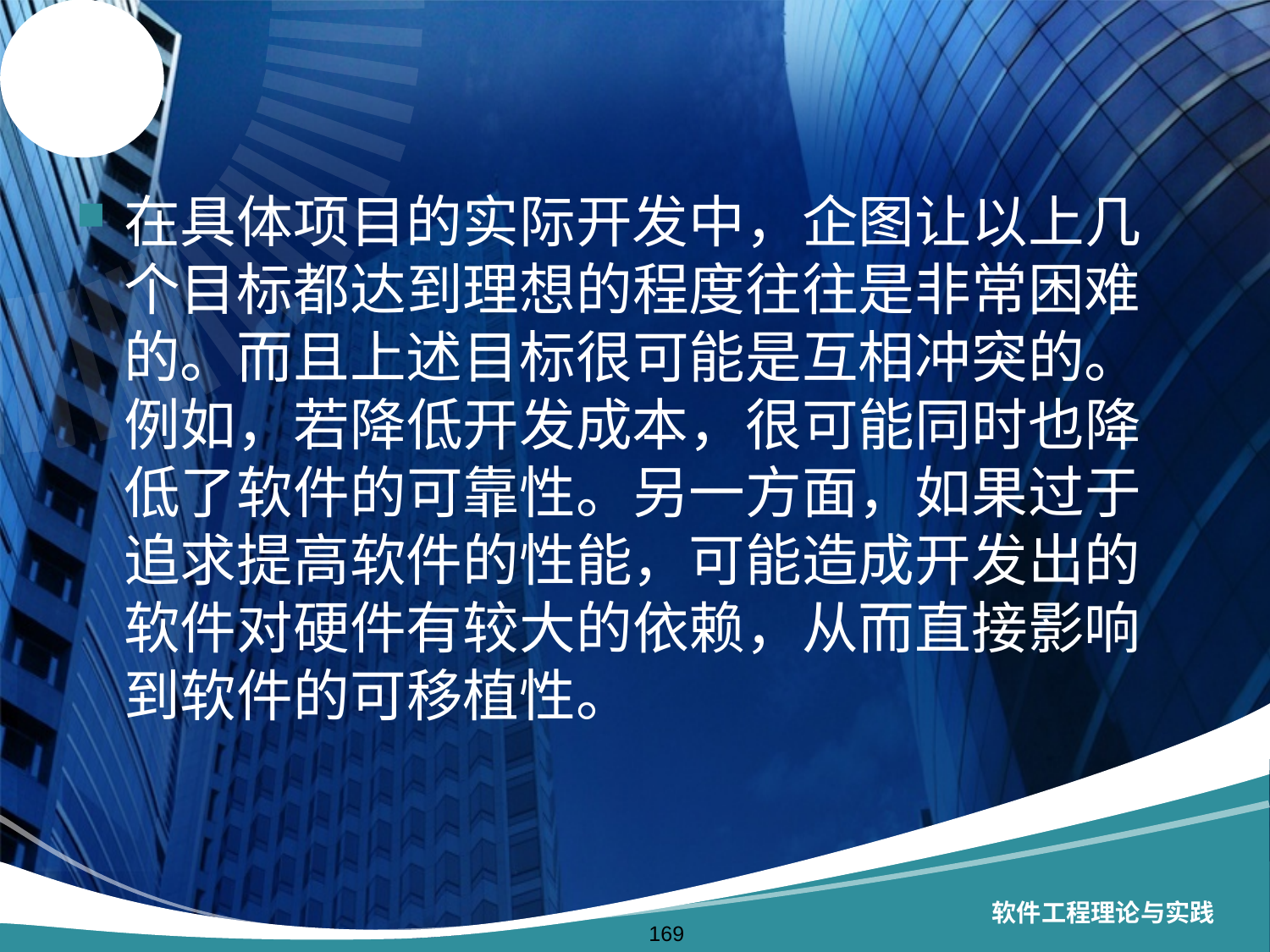

#
在具体项目的实际开发中，企图让以上几个目标都达到理想的程度往往是非常困难的。而且上述目标很可能是互相冲突的。例如，若降低开发成本，很可能同时也降低了软件的可靠性。另一方面，如果过于追求提高软件的性能，可能造成开发出的软件对硬件有较大的依赖，从而直接影响到软件的可移植性。
软件工程理论与实践
169